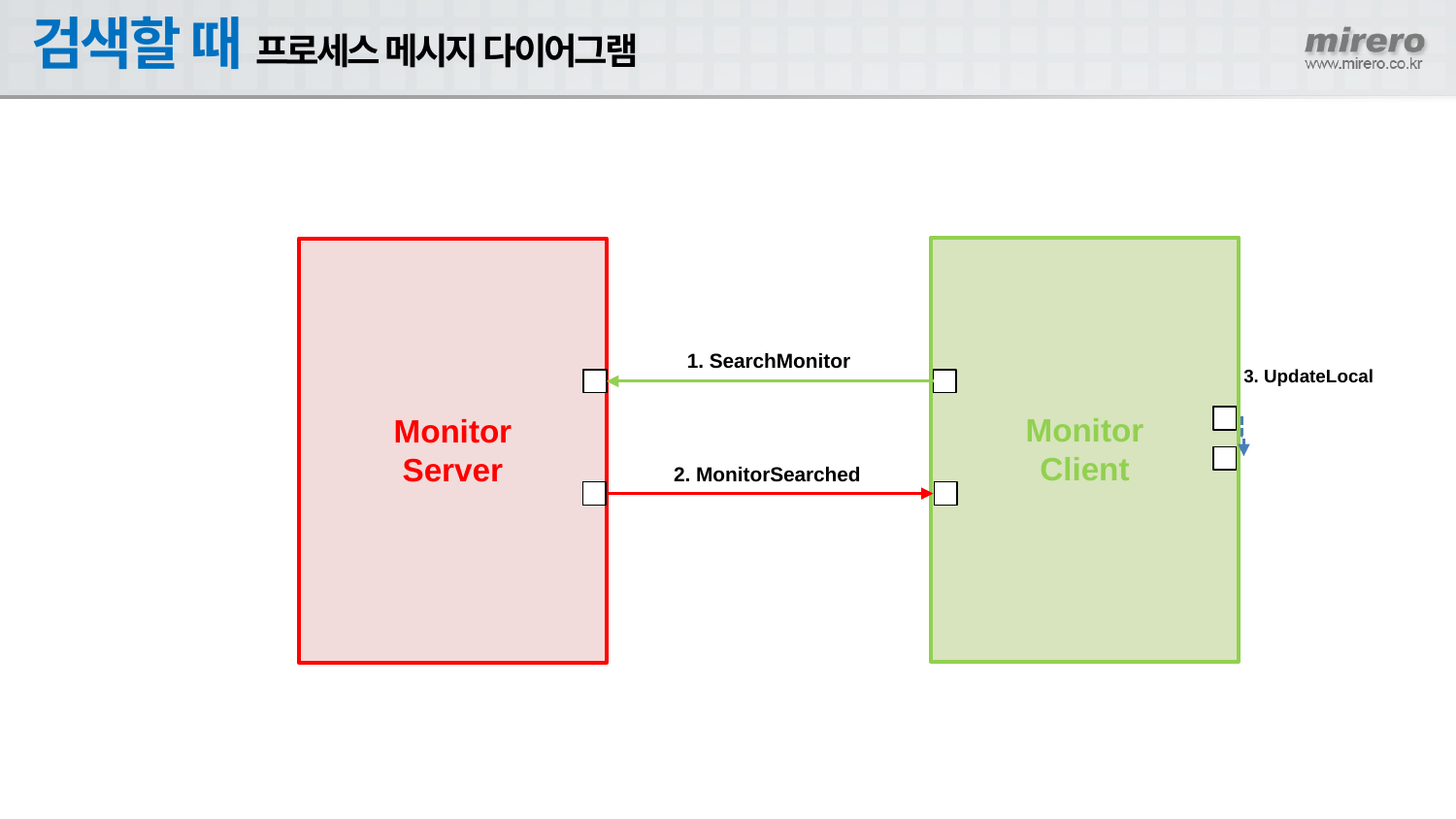

# 검색할 때 프로세스 메시지 다이어그램

1. SearchMonitor
3. UpdateLocal

Monitor
Client
Monitor
Server

2. MonitorSearched